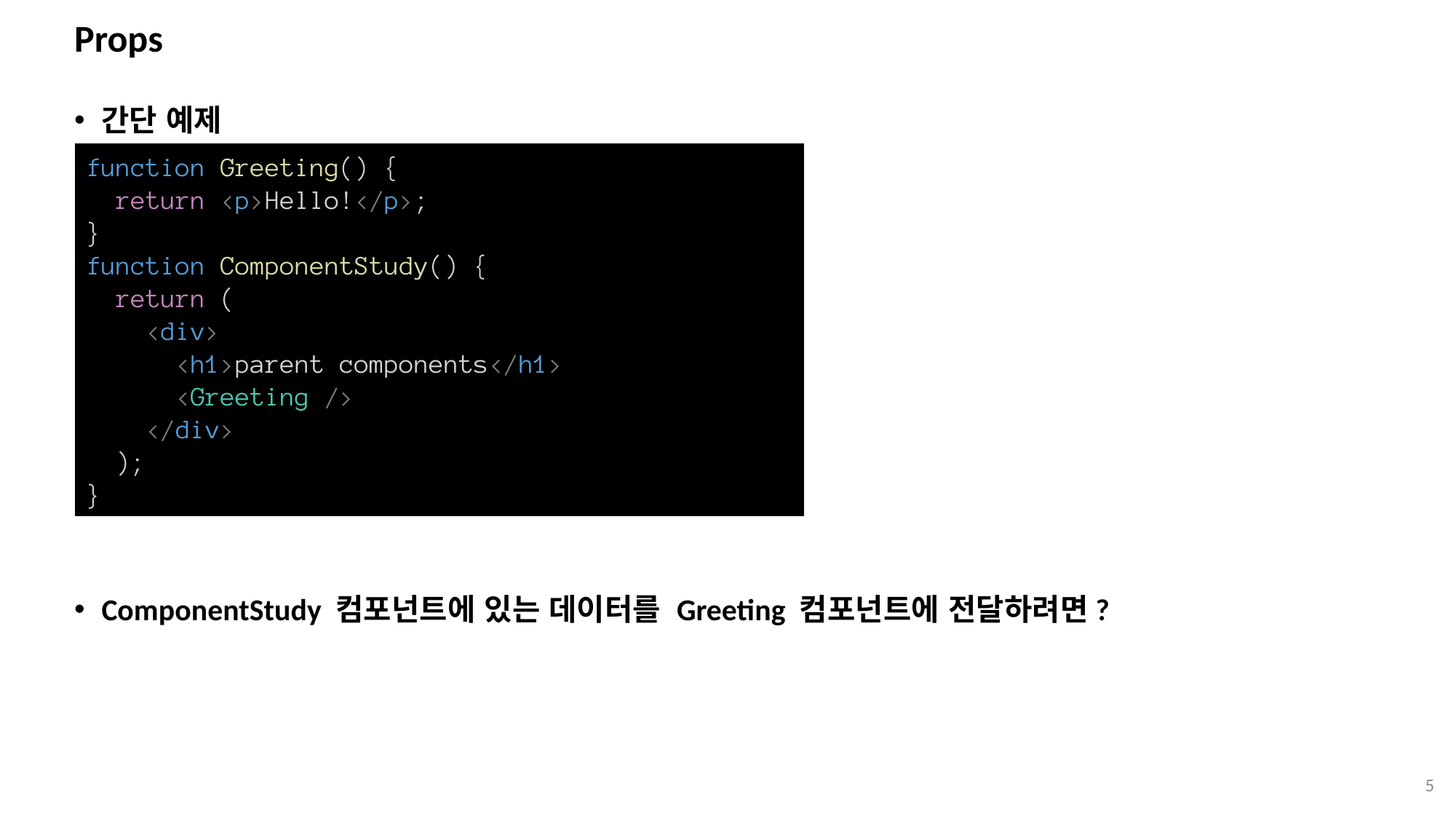

# Props
간단 예제

ComponentStudy 컴포넌트에 있는 데이터를 Greeting 컴포넌트에 전달하려면?

function Greeting() {
  return <p>Hello!</p>;
}
function ComponentStudy() {
  return (
    <div>
      <h1>parent components</h1>
      <Greeting />
    </div>
  );
}
5